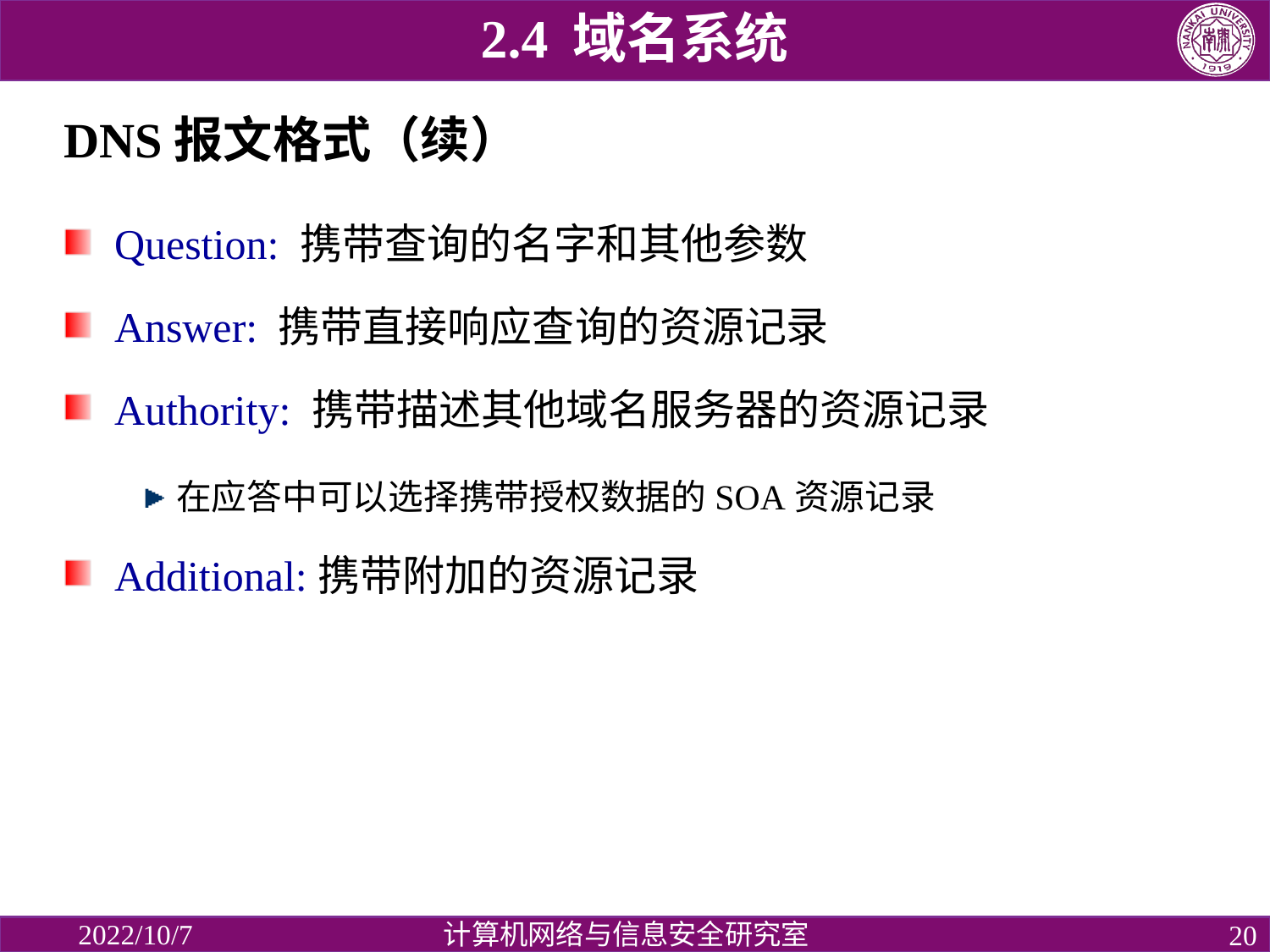

2.4 域名系统
# DNS报文格式（续）
Question: 携带查询的名字和其他参数
Answer: 携带直接响应查询的资源记录
Authority: 携带描述其他域名服务器的资源记录
在应答中可以选择携带授权数据的SOA资源记录
Additional:携带附加的资源记录